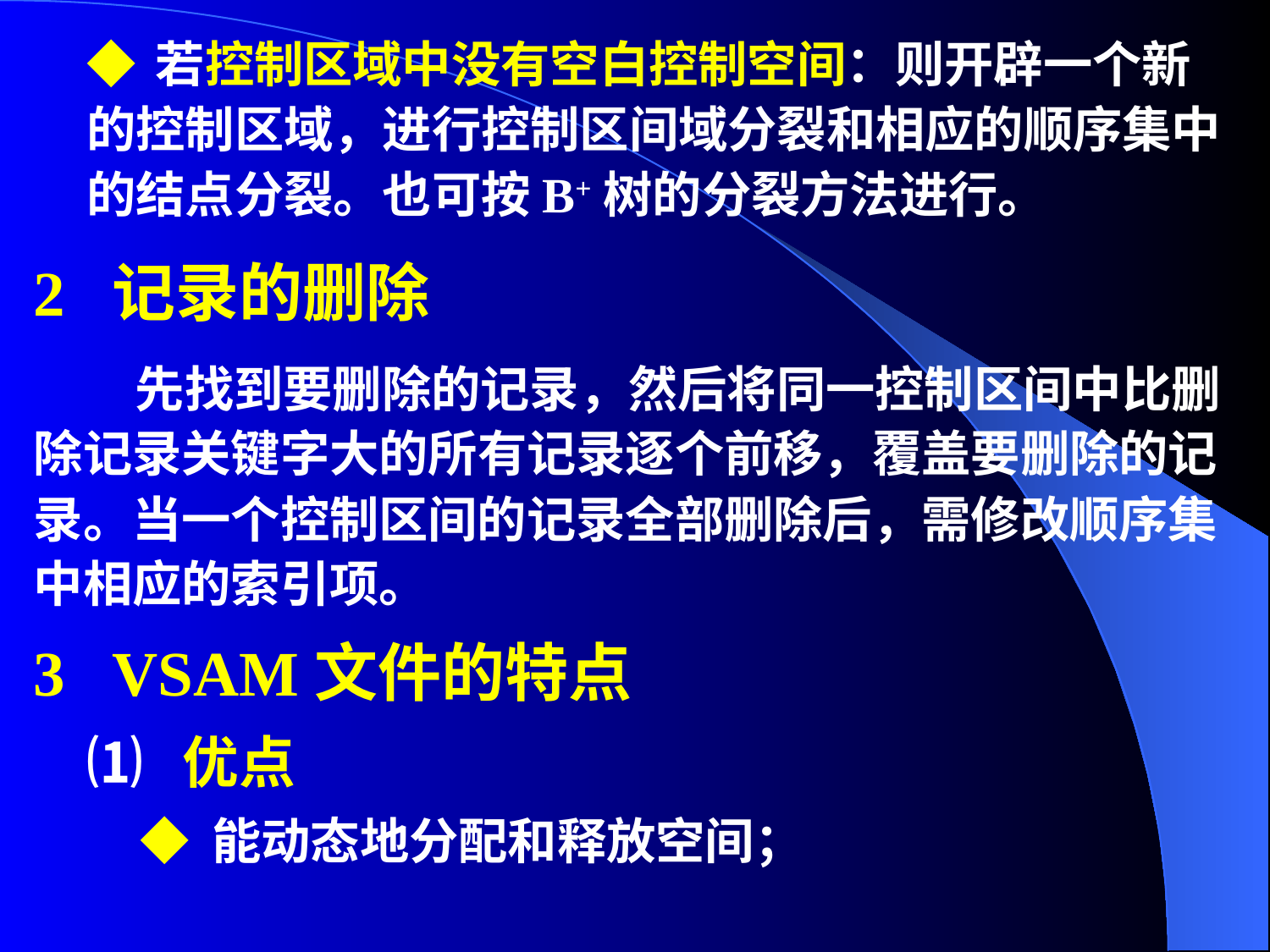

◆ 若控制区域中没有空白控制空间：则开辟一个新的控制区域，进行控制区间域分裂和相应的顺序集中的结点分裂。也可按B+树的分裂方法进行。
2  记录的删除
        先找到要删除的记录，然后将同一控制区间中比删除记录关键字大的所有记录逐个前移，覆盖要删除的记录。当一个控制区间的记录全部删除后，需修改顺序集中相应的索引项。
3   VSAM文件的特点
⑴  优点
◆ 能动态地分配和释放空间；